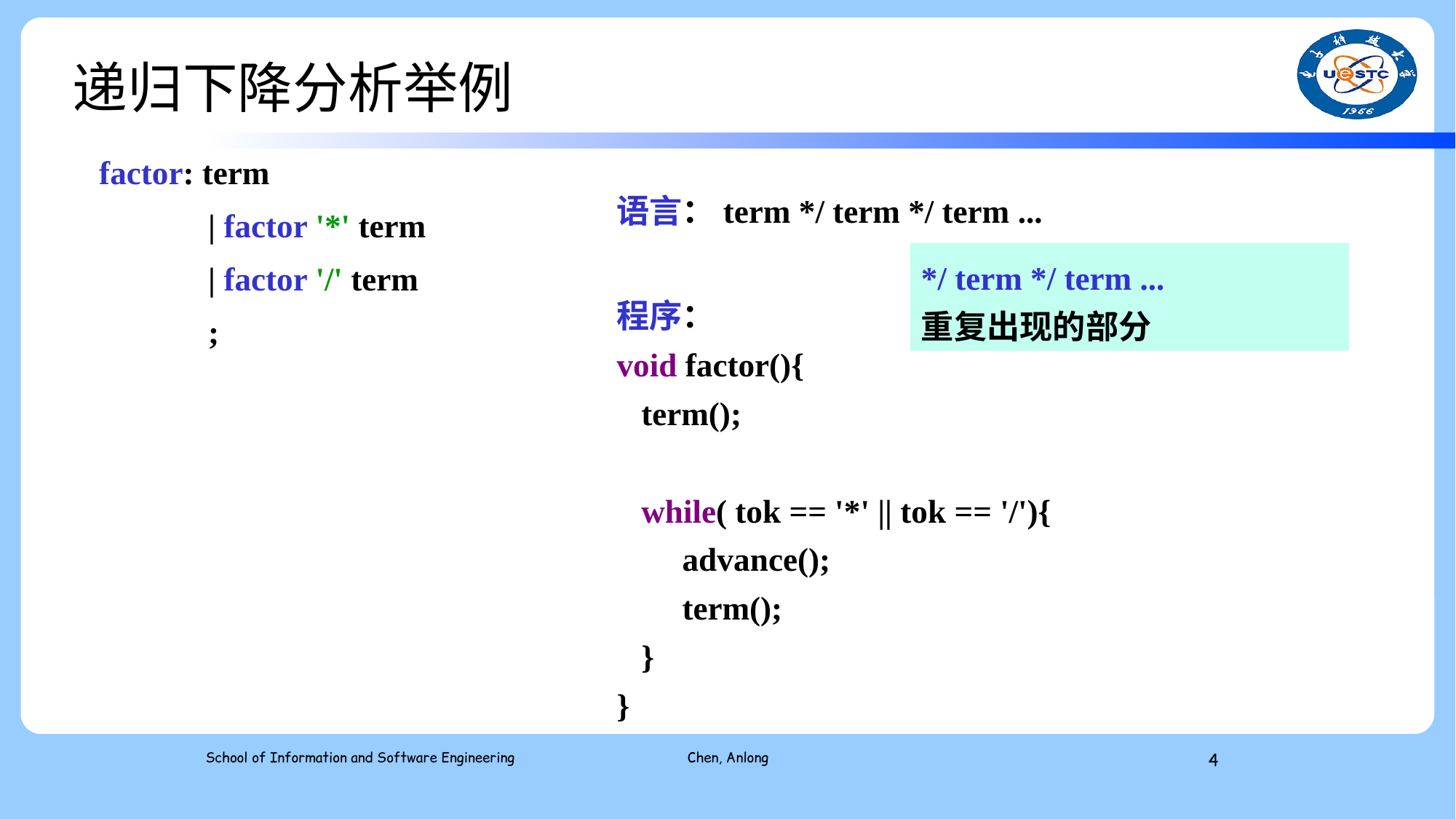

递归下降分析举例
factor: term
	| factor '*' term
	| factor '/' term
	;
语言：term */ term */ term ...

程序：
void factor(){
   term();

   while( tok == '*' || tok == '/'){
        advance();
        term();
   }
}
*/ term */ term ...
重复出现的部分
  School of Information and Software Engineering
Chen, Anlong
4